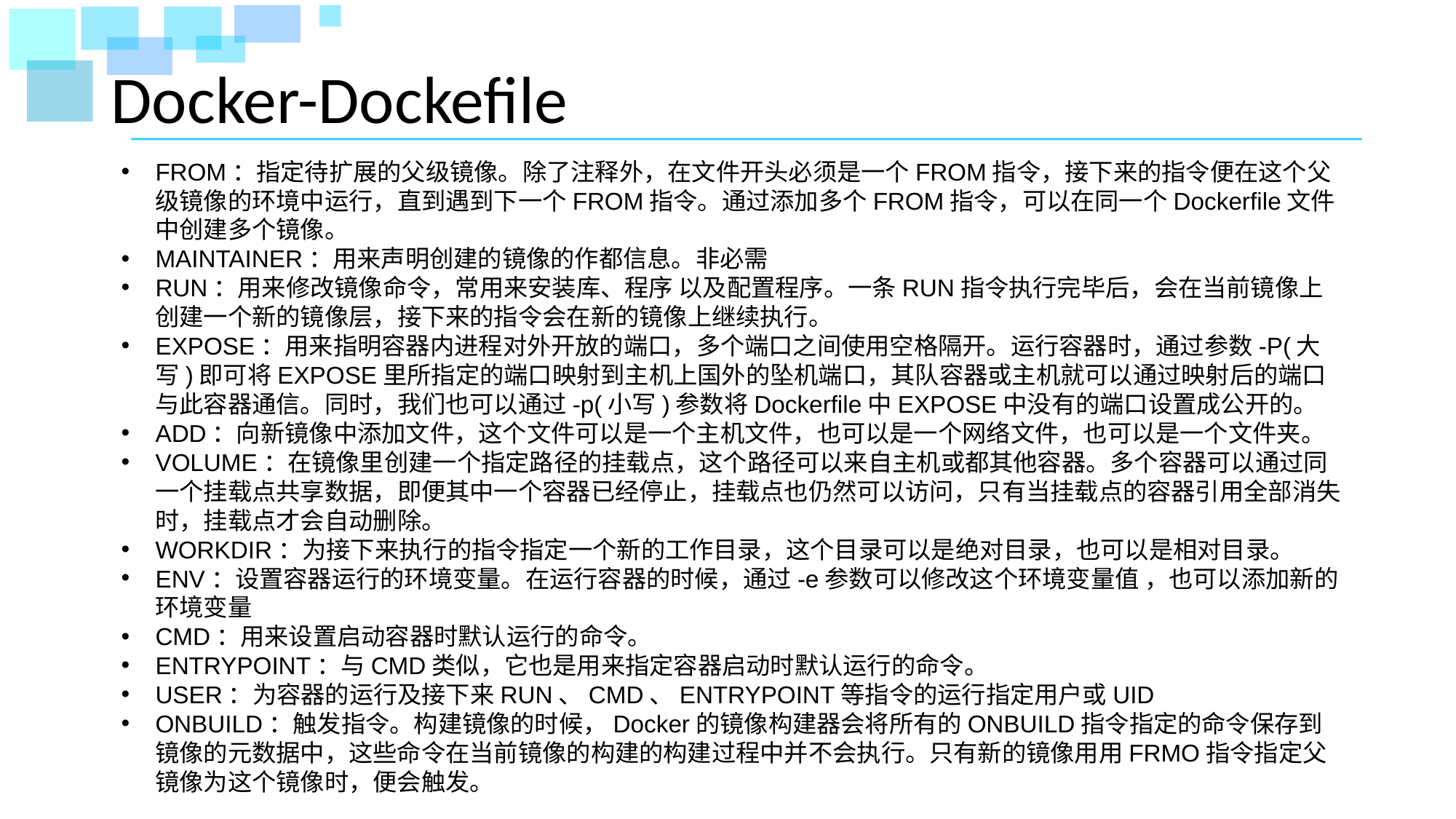

# Docker-Dockefile
FROM：指定待扩展的父级镜像。除了注释外，在文件开头必须是一个FROM指令，接下来的指令便在这个父级镜像的环境中运行，直到遇到下一个FROM指令。通过添加多个FROM指令，可以在同一个Dockerfile文件中创建多个镜像。
MAINTAINER：用来声明创建的镜像的作都信息。非必需
RUN：用来修改镜像命令，常用来安装库、程序 以及配置程序。一条RUN指令执行完毕后，会在当前镜像上创建一个新的镜像层，接下来的指令会在新的镜像上继续执行。
EXPOSE：用来指明容器内进程对外开放的端口，多个端口之间使用空格隔开。运行容器时，通过参数-P(大写)即可将EXPOSE里所指定的端口映射到主机上国外的坠机端口，其队容器或主机就可以通过映射后的端口与此容器通信。同时，我们也可以通过-p(小写)参数将Dockerfile中EXPOSE中没有的端口设置成公开的。
ADD：向新镜像中添加文件，这个文件可以是一个主机文件，也可以是一个网络文件，也可以是一个文件夹。
VOLUME：在镜像里创建一个指定路径的挂载点，这个路径可以来自主机或都其他容器。多个容器可以通过同一个挂载点共享数据，即便其中一个容器已经停止，挂载点也仍然可以访问，只有当挂载点的容器引用全部消失时，挂载点才会自动删除。
WORKDIR：为接下来执行的指令指定一个新的工作目录，这个目录可以是绝对目录，也可以是相对目录。
ENV：设置容器运行的环境变量。在运行容器的时候，通过-e参数可以修改这个环境变量值 ，也可以添加新的环境变量
CMD：用来设置启动容器时默认运行的命令。
ENTRYPOINT：与CMD类似，它也是用来指定容器启动时默认运行的命令。
USER：为容器的运行及接下来RUN、CMD、ENTRYPOINT等指令的运行指定用户或UID
ONBUILD：触发指令。构建镜像的时候，Docker的镜像构建器会将所有的ONBUILD指令指定的命令保存到镜像的元数据中，这些命令在当前镜像的构建的构建过程中并不会执行。只有新的镜像用用FRMO指令指定父镜像为这个镜像时，便会触发。